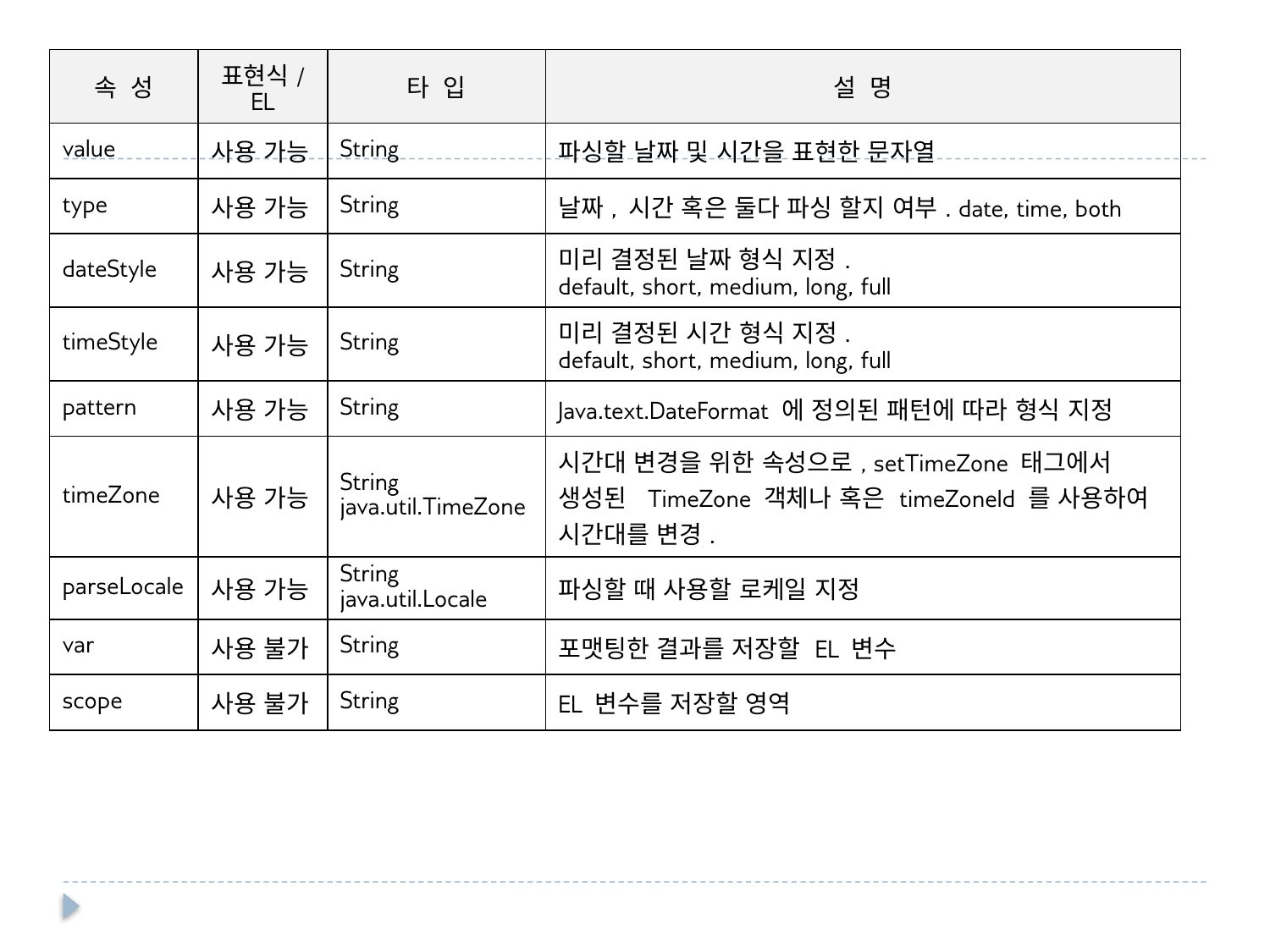

| 속 성 | 표현식/EL | 타 입 | 설 명 |
| --- | --- | --- | --- |
| value | 사용 가능 | String | 파싱할 날짜 및 시간을 표현한 문자열 |
| type | 사용 가능 | String | 날짜, 시간 혹은 둘다 파싱 할지 여부. date, time, both |
| dateStyle | 사용 가능 | String | 미리 결정된 날짜 형식 지정. default, short, medium, long, full |
| timeStyle | 사용 가능 | String | 미리 결정된 시간 형식 지정. default, short, medium, long, full |
| pattern | 사용 가능 | String | Java.text.DateFormat 에 정의된 패턴에 따라 형식 지정 |
| timeZone | 사용 가능 | String java.util.TimeZone | 시간대 변경을 위한 속성으로, setTimeZone 태그에서 생성된 TimeZone 객체나 혹은 timeZoneId 를 사용하여 시간대를 변경. |
| parseLocale | 사용 가능 | String java.util.Locale | 파싱할 때 사용할 로케일 지정 |
| var | 사용 불가 | String | 포맷팅한 결과를 저장할 EL 변수 |
| scope | 사용 불가 | String | EL 변수를 저장할 영역 |